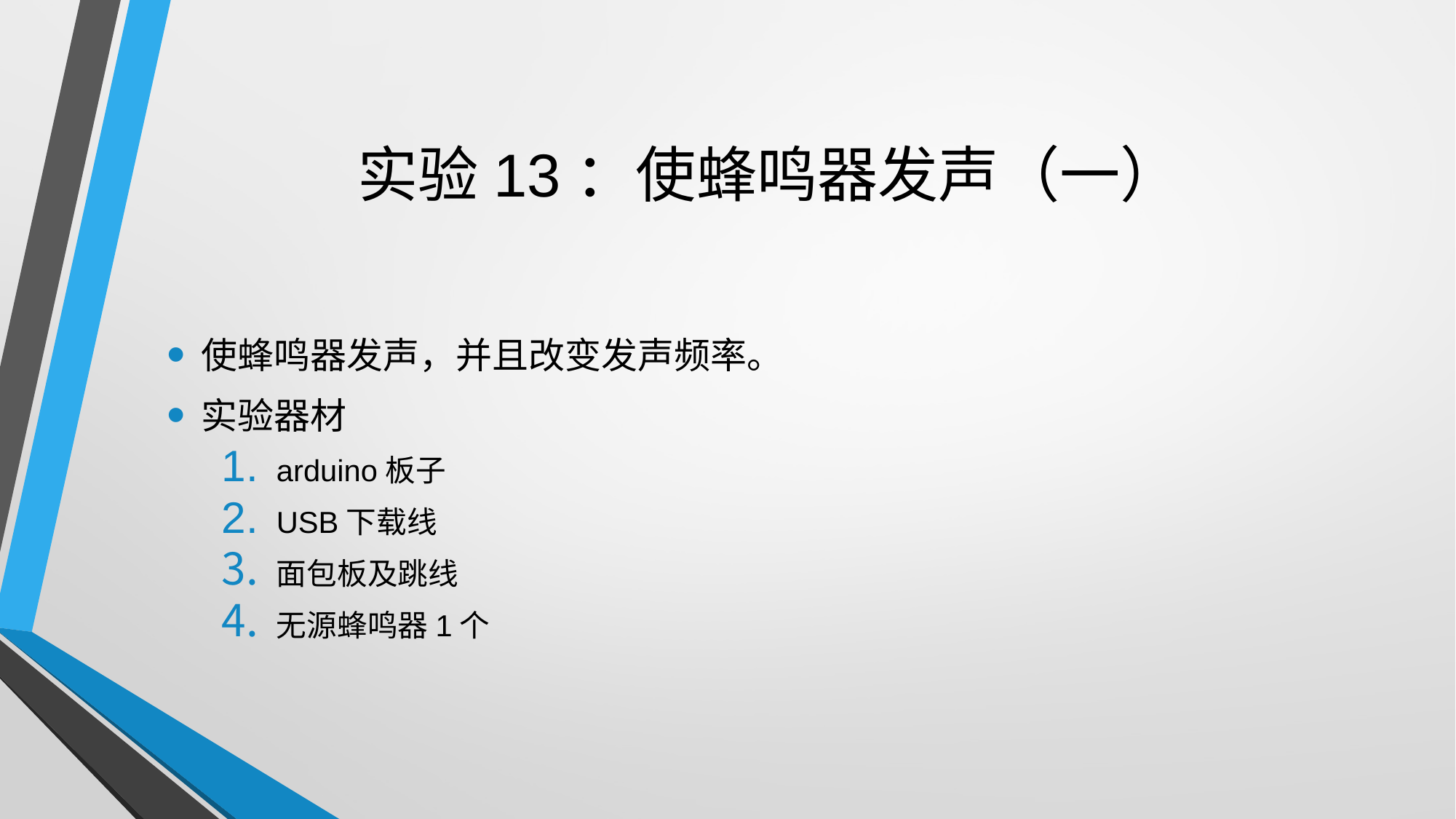

# 实验13：使蜂鸣器发声（一）
使蜂鸣器发声，并且改变发声频率。
实验器材
arduino板子
USB下载线
面包板及跳线
无源蜂鸣器1个